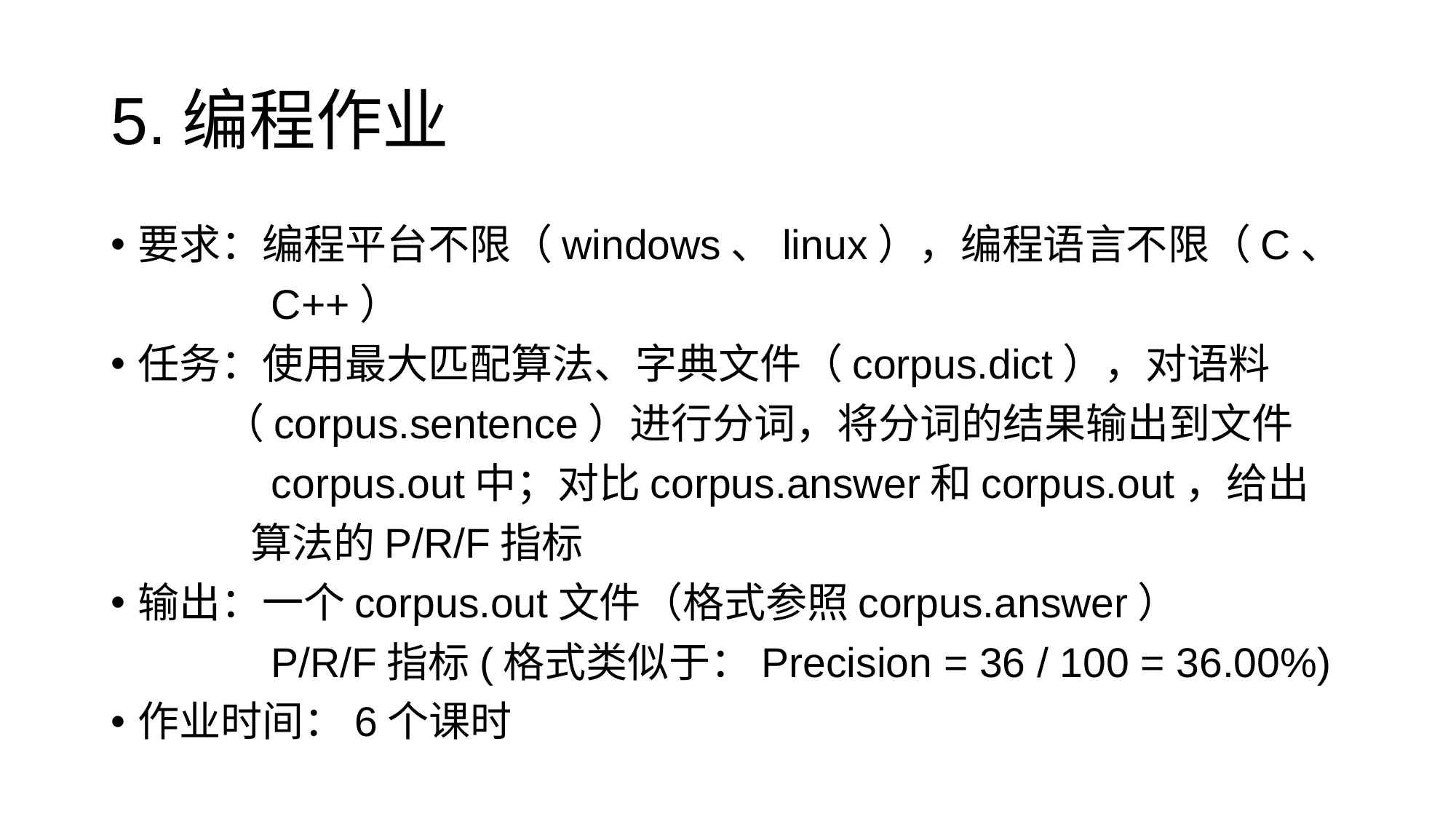

# 5.编程作业
要求：编程平台不限（windows、linux），编程语言不限（C、
              C++）
任务：使用最大匹配算法、字典文件（corpus.dict），对语料
           （corpus.sentence）进行分词，将分词的结果输出到文件
              corpus.out中；对比corpus.answer和corpus.out，给出
              算法的P/R/F指标
输出：一个corpus.out文件（格式参照corpus.answer）
              P/R/F指标(格式类似于：Precision = 36 / 100 = 36.00%)
作业时间：6个课时